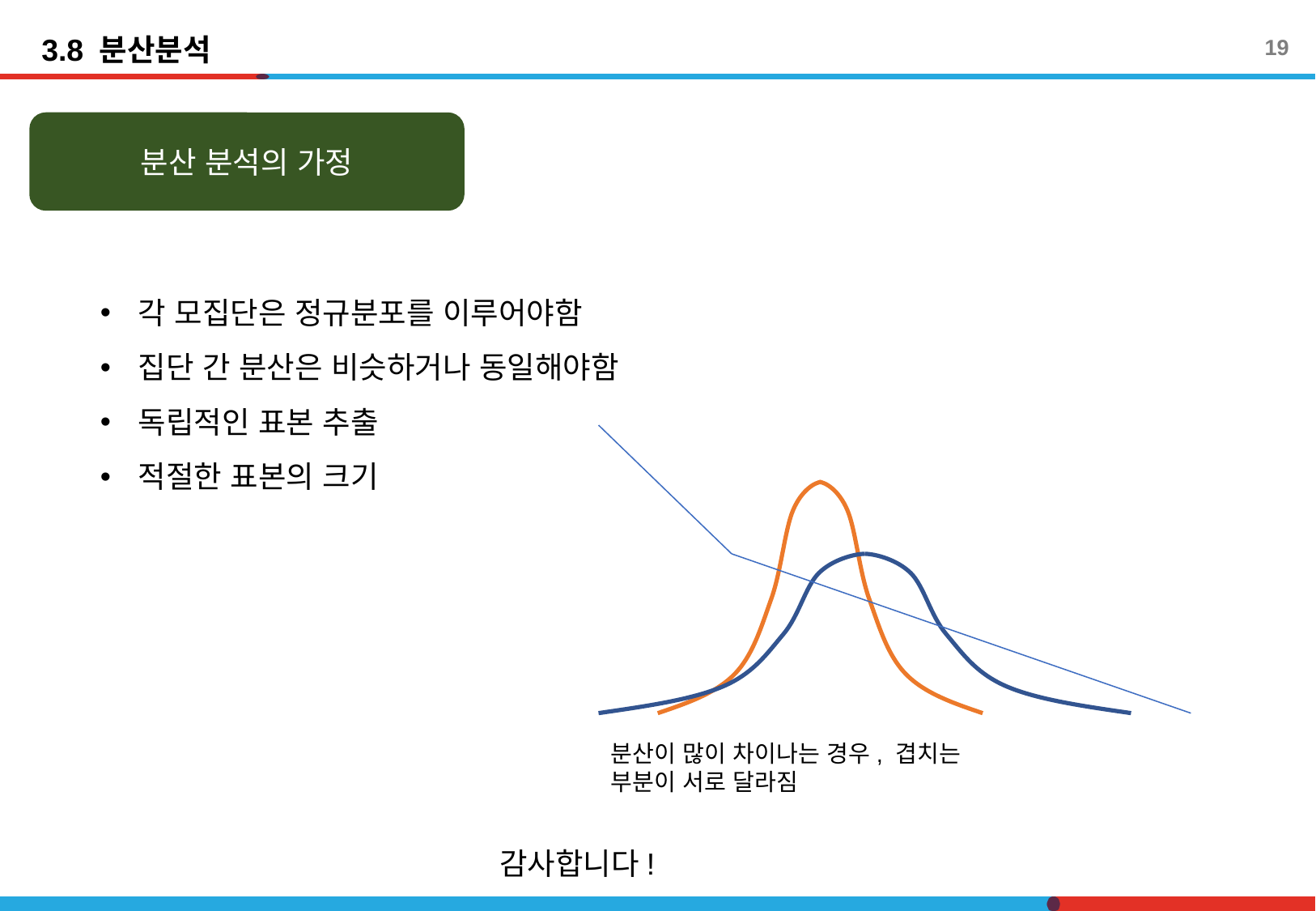

3.8 분산분석
19
분산 분석의 가정
각 모집단은 정규분포를 이루어야함
집단 간 분산은 비슷하거나 동일해야함
독립적인 표본 추출
적절한 표본의 크기

분산이 많이 차이나는 경우, 겹치는 부분이 서로 달라짐
감사합니다!